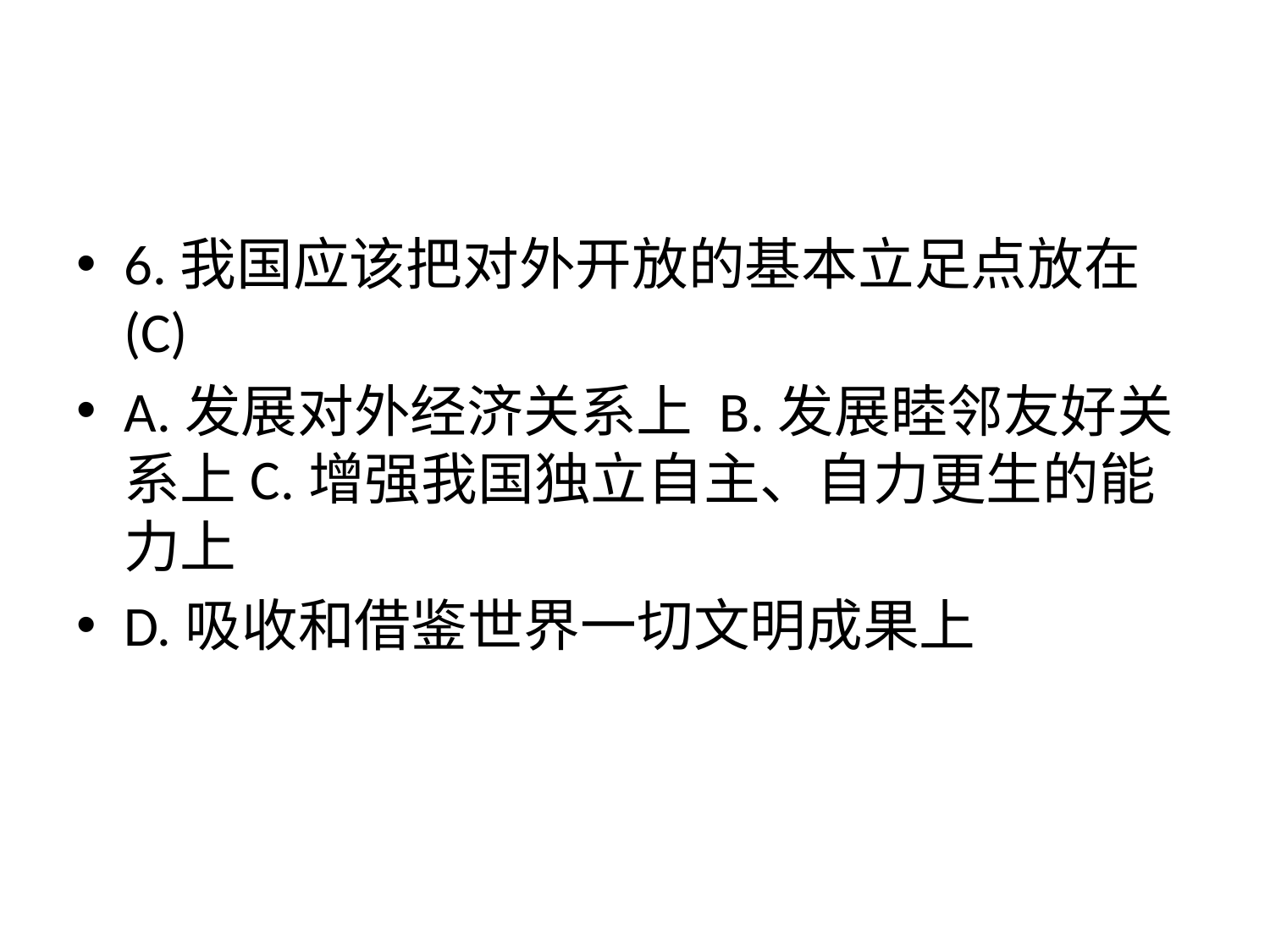

#
6.我国应该把对外开放的基本立足点放在(C)
A.发展对外经济关系上 B.发展睦邻友好关系上C.增强我国独立自主、自力更生的能力上
D.吸收和借鉴世界一切文明成果上